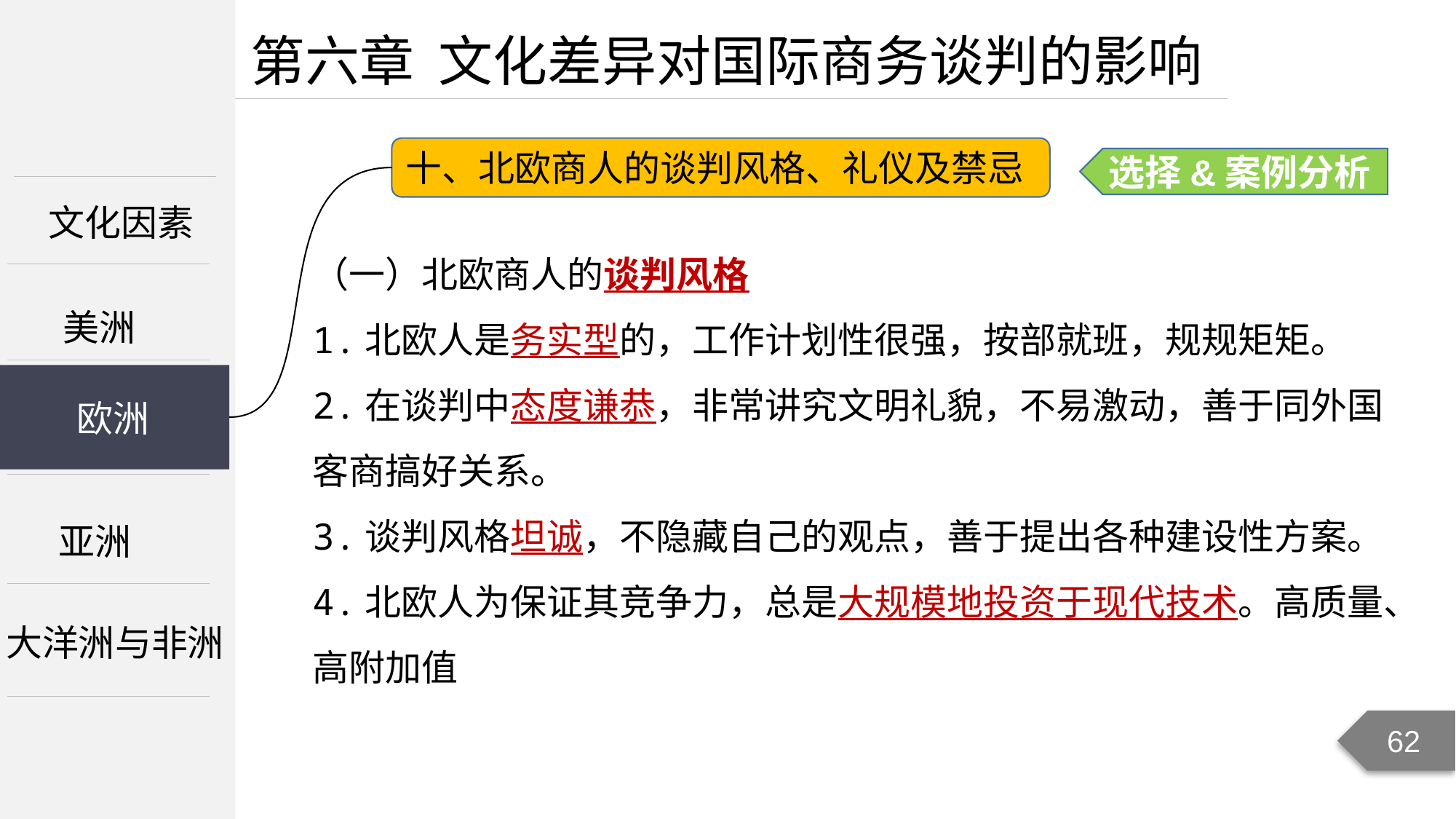

第六章  文化差异对国际商务谈判的影响
十、北欧商人的谈判风格、礼仪及禁忌
选择&案例分析
文化因素
（一）北欧商人的谈判风格
1.北欧人是务实型的，工作计划性很强，按部就班，规规矩矩。
2.在谈判中态度谦恭，非常讲究文明礼貌，不易激动，善于同外国客商搞好关系。
3.谈判风格坦诚，不隐藏自己的观点，善于提出各种建设性方案。
4.北欧人为保证其竞争力，总是大规模地投资于现代技术。高质量、高附加值
美洲
欧洲
欧洲
亚洲
大洋洲与非洲
62